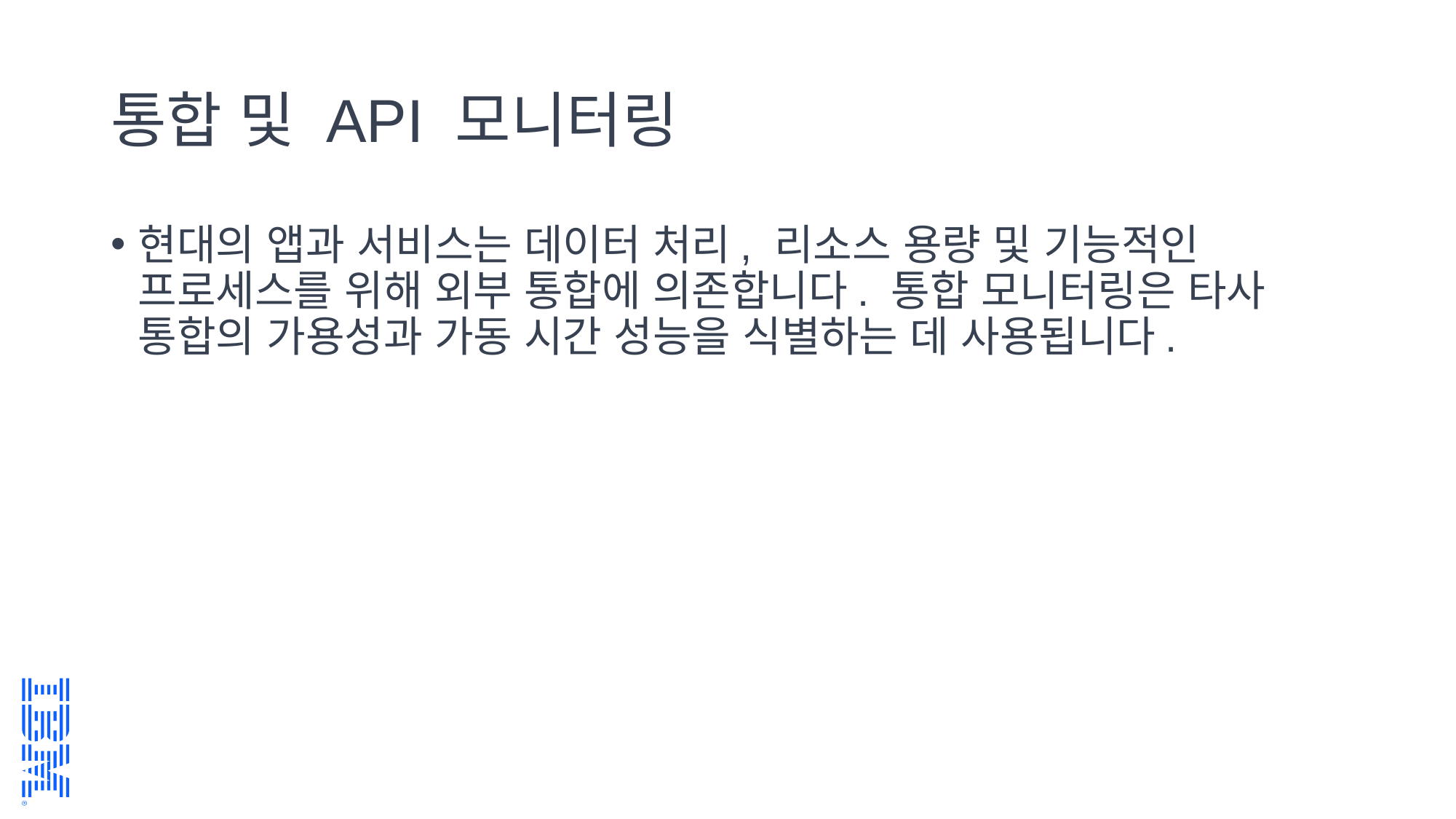

# 통합 및 API 모니터링
현대의 앱과 서비스는 데이터 처리, 리소스 용량 및 기능적인 프로세스를 위해 외부 통합에 의존합니다. 통합 모니터링은 타사 통합의 가용성과 가동 시간 성능을 식별하는 데 사용됩니다.